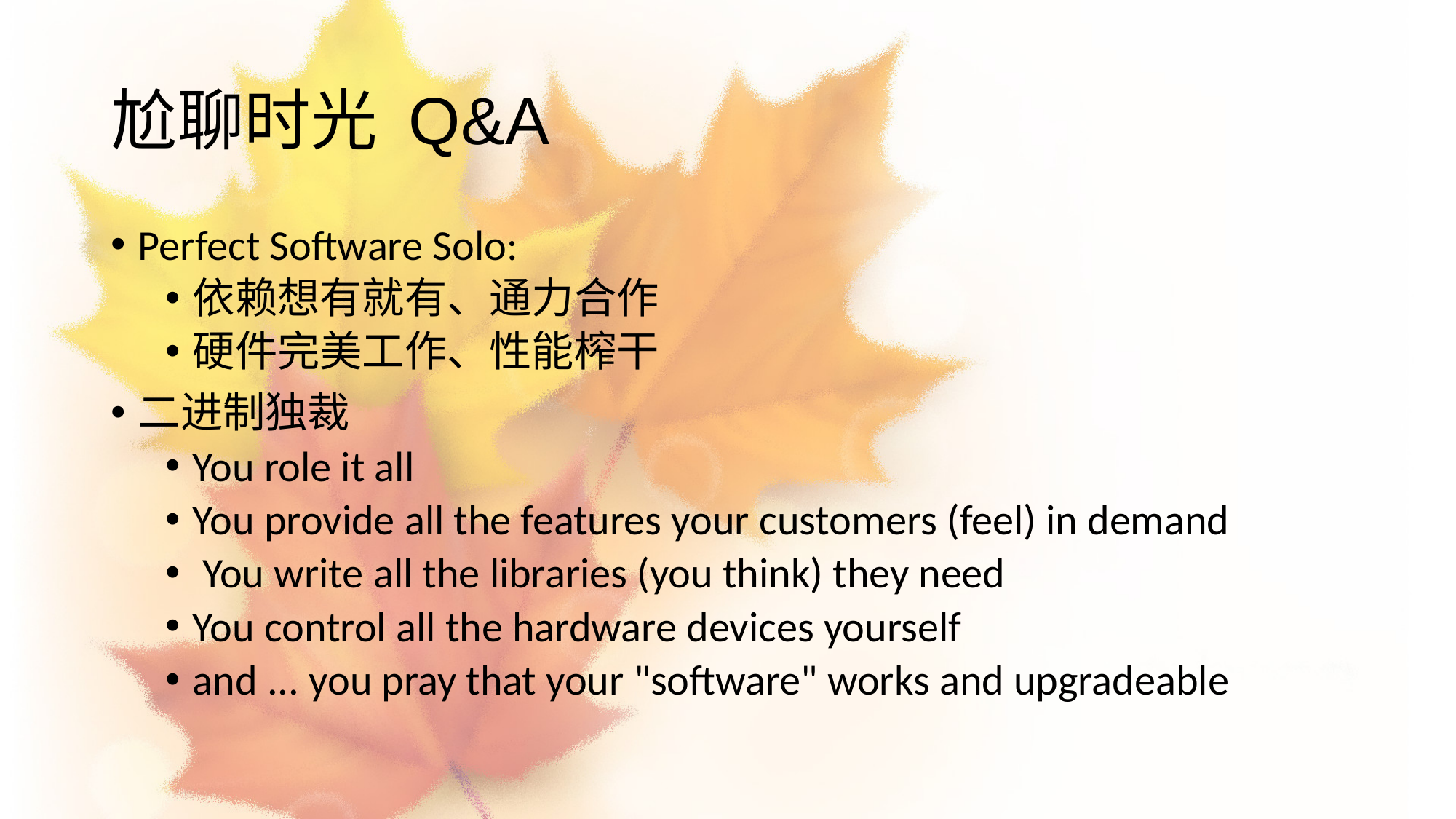

# 尬聊时光 Q&A
Perfect Software Solo:
依赖想有就有、通力合作
硬件完美工作、性能榨干
二进制独裁
You role it all
You provide all the features your customers (feel) in demand
 You write all the libraries (you think) they need
You control all the hardware devices yourself
and ... you pray that your "software" works and upgradeable